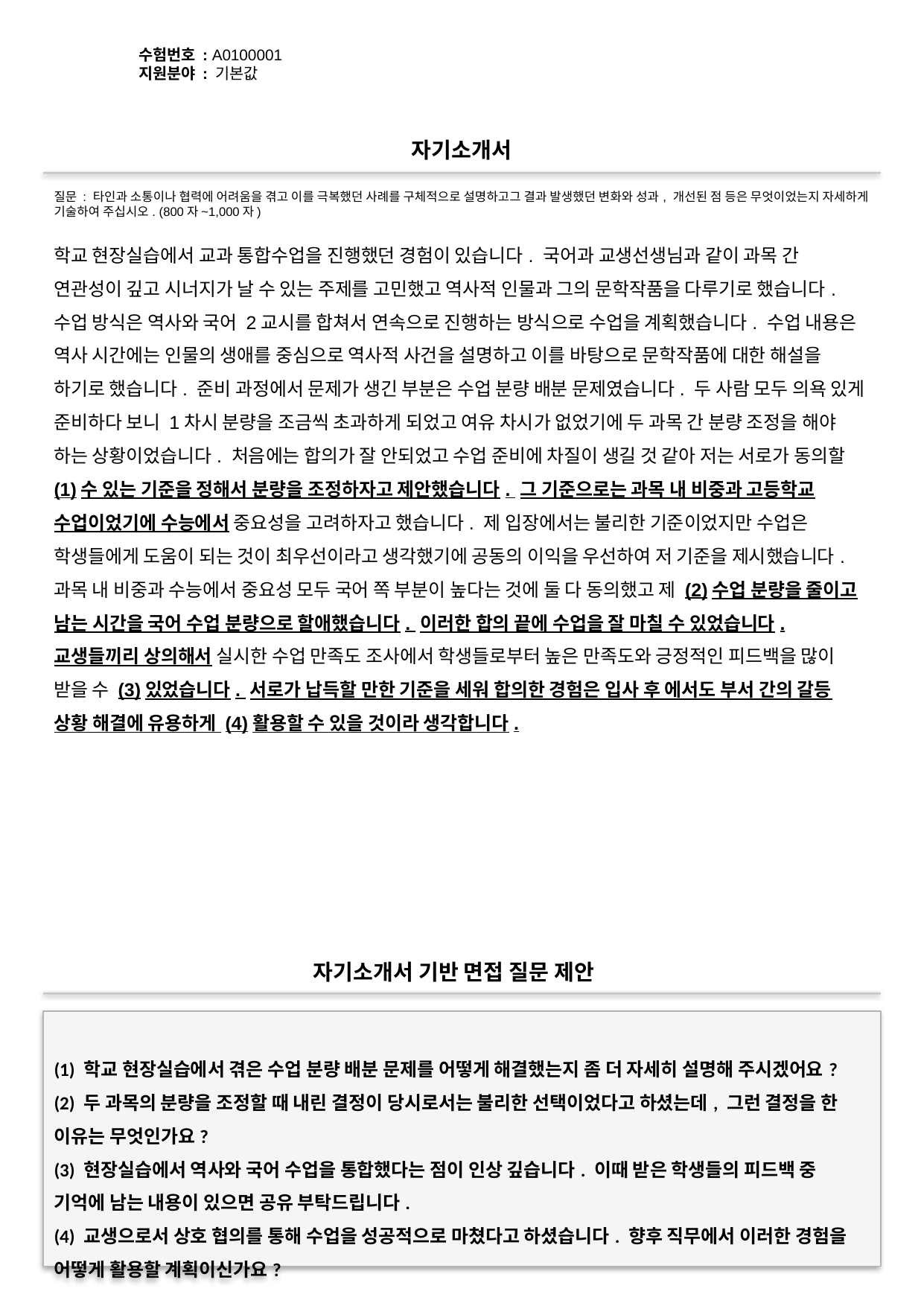

수험번호 : A0100001
지원분야 : 기본값
#

자기소개서

질문 : 타인과 소통이나 협력에 어려움을 겪고 이를 극복했던 사례를 구체적으로 설명하고그 결과 발생했던 변화와 성과, 개선된 점 등은 무엇이었는지 자세하게 기술하여 주십시오. (800자~1,000자)

학교 현장실습에서 교과 통합수업을 진행했던 경험이 있습니다. 국어과 교생선생님과 같이 과목 간 연관성이 깊고 시너지가 날 수 있는 주제를 고민했고 역사적 인물과 그의 문학작품을 다루기로 했습니다. 수업 방식은 역사와 국어 2교시를 합쳐서 연속으로 진행하는 방식으로 수업을 계획했습니다. 수업 내용은 역사 시간에는 인물의 생애를 중심으로 역사적 사건을 설명하고 이를 바탕으로 문학작품에 대한 해설을 하기로 했습니다. 준비 과정에서 문제가 생긴 부분은 수업 분량 배분 문제였습니다. 두 사람 모두 의욕 있게 준비하다 보니 1차시 분량을 조금씩 초과하게 되었고 여유 차시가 없었기에 두 과목 간 분량 조정을 해야 하는 상황이었습니다. 처음에는 합의가 잘 안되었고 수업 준비에 차질이 생길 것 같아 저는 서로가 동의할 (1)수 있는 기준을 정해서 분량을 조정하자고 제안했습니다. 그 기준으로는 과목 내 비중과 고등학교 수업이었기에 수능에서 중요성을 고려하자고 했습니다. 제 입장에서는 불리한 기준이었지만 수업은 학생들에게 도움이 되는 것이 최우선이라고 생각했기에 공동의 이익을 우선하여 저 기준을 제시했습니다. 과목 내 비중과 수능에서 중요성 모두 국어 쪽 부분이 높다는 것에 둘 다 동의했고 제 (2)수업 분량을 줄이고 남는 시간을 국어 수업 분량으로 할애했습니다. 이러한 합의 끝에 수업을 잘 마칠 수 있었습니다. 교생들끼리 상의해서 실시한 수업 만족도 조사에서 학생들로부터 높은 만족도와 긍정적인 피드백을 많이 받을 수 (3)있었습니다. 서로가 납득할 만한 기준을 세워 합의한 경험은 입사 후 에서도 부서 간의 갈등 상황 해결에 유용하게 (4)활용할 수 있을 것이라 생각합니다.

자기소개서 기반 면접 질문 제안

(1) 학교 현장실습에서 겪은 수업 분량 배분 문제를 어떻게 해결했는지 좀 더 자세히 설명해 주시겠어요?
(2) 두 과목의 분량을 조정할 때 내린 결정이 당시로서는 불리한 선택이었다고 하셨는데, 그런 결정을 한 이유는 무엇인가요?
(3) 현장실습에서 역사와 국어 수업을 통합했다는 점이 인상 깊습니다. 이때 받은 학생들의 피드백 중 기억에 남는 내용이 있으면 공유 부탁드립니다.
(4) 교생으로서 상호 협의를 통해 수업을 성공적으로 마쳤다고 하셨습니다. 향후 직무에서 이러한 경험을 어떻게 활용할 계획이신가요?